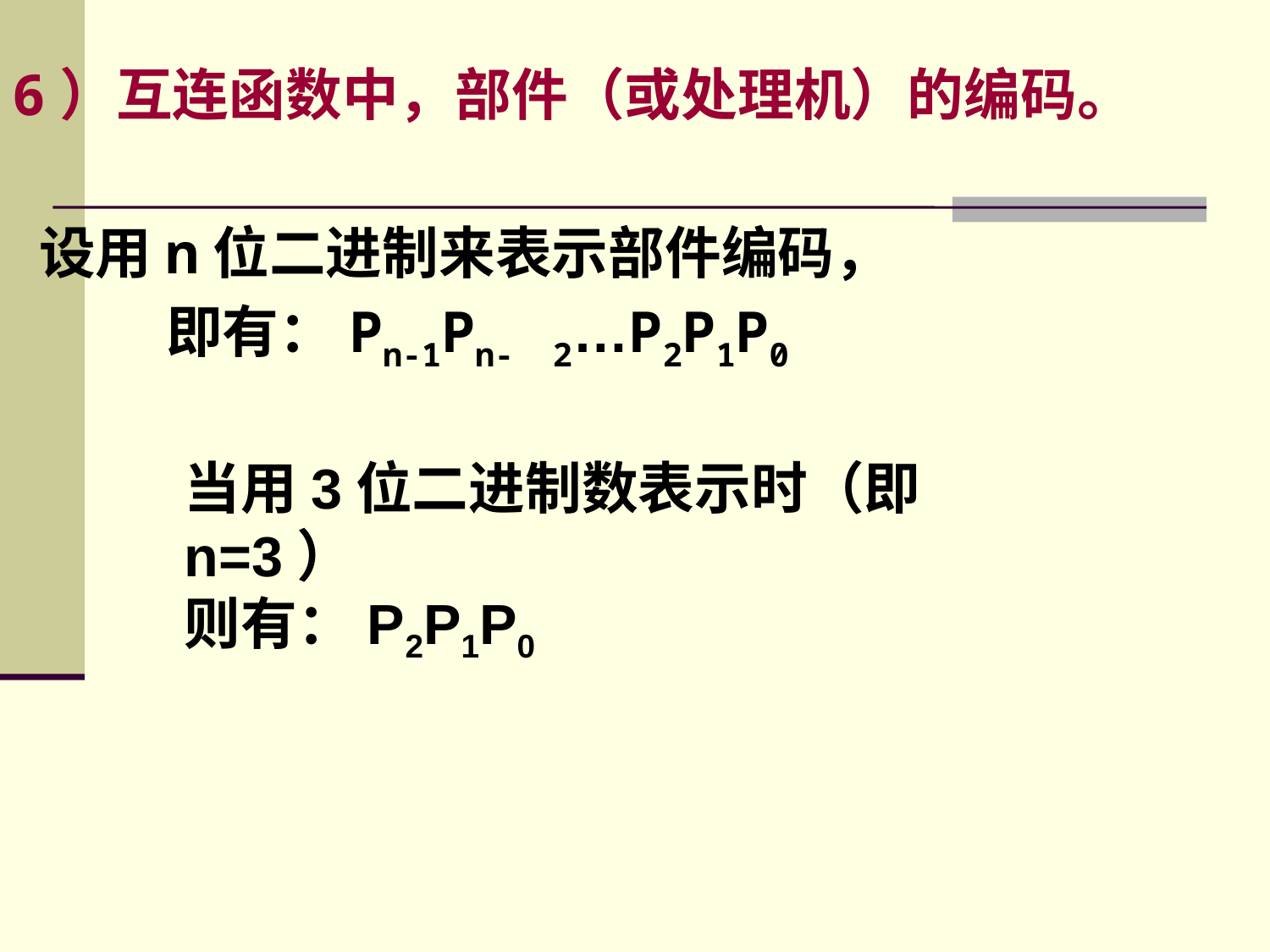

6）互连函数中，部件（或处理机）的编码。

设用n位二进制来表示部件编码，
	即有：Pn-1Pn-  2…P2P1P0
当用3位二进制数表示时（即n=3）
则有：P2P1P0
25